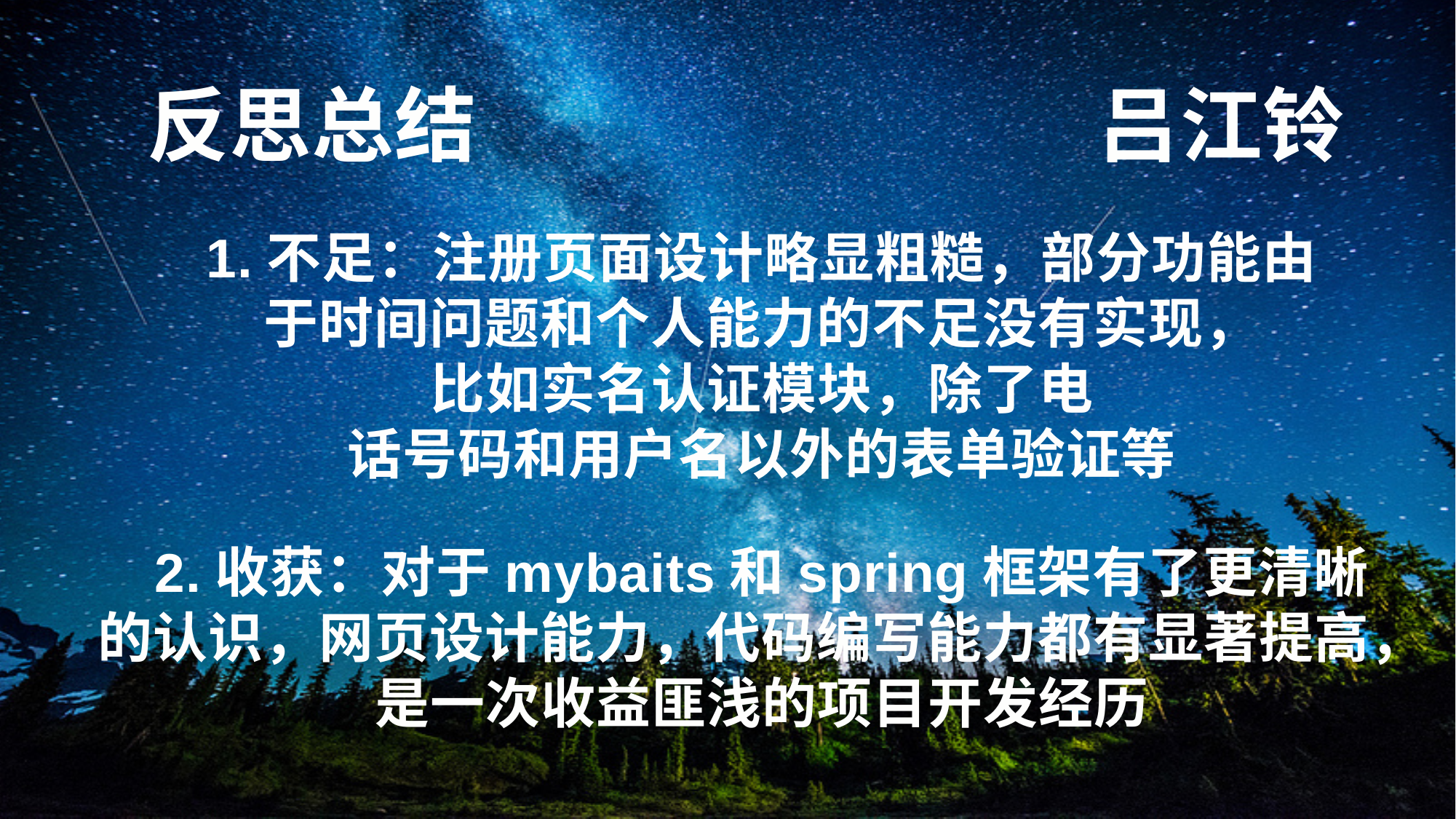

反思总结
吕江铃
1.不足：注册页面设计略显粗糙，部分功能由
于时间问题和个人能力的不足没有实现，
比如实名认证模块，除了电
话号码和用户名以外的表单验证等
2.收获：对于mybaits和spring框架有了更清晰
的认识，网页设计能力，代码编写能力都有显著提高，
是一次收益匪浅的项目开发经历